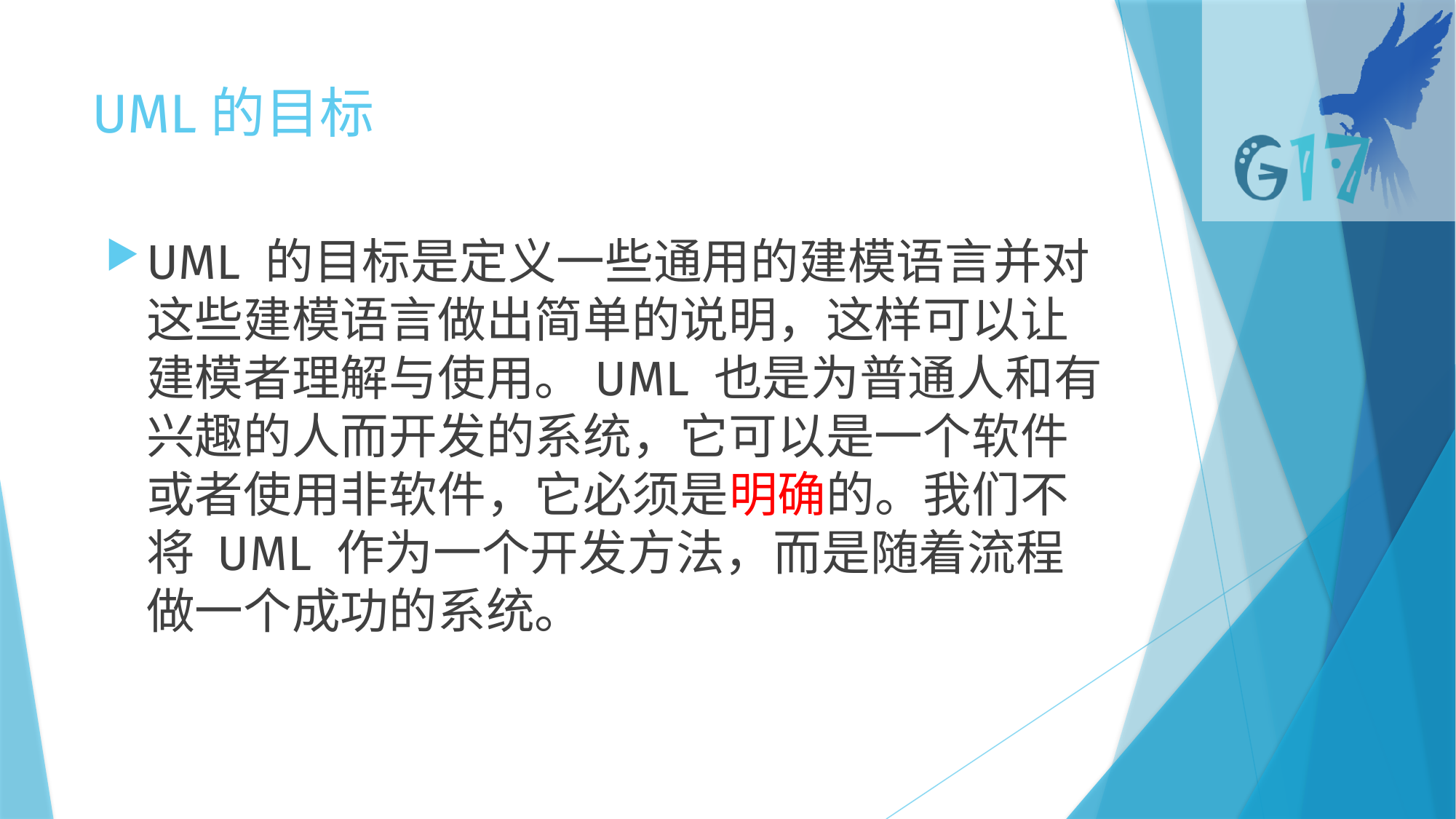

# UML的目标
UML 的目标是定义一些通用的建模语言并对这些建模语言做出简单的说明，这样可以让建模者理解与使用。UML 也是为普通人和有兴趣的人而开发的系统，它可以是一个软件或者使用非软件，它必须是明确的。我们不将 UML 作为一个开发方法，而是随着流程做一个成功的系统。